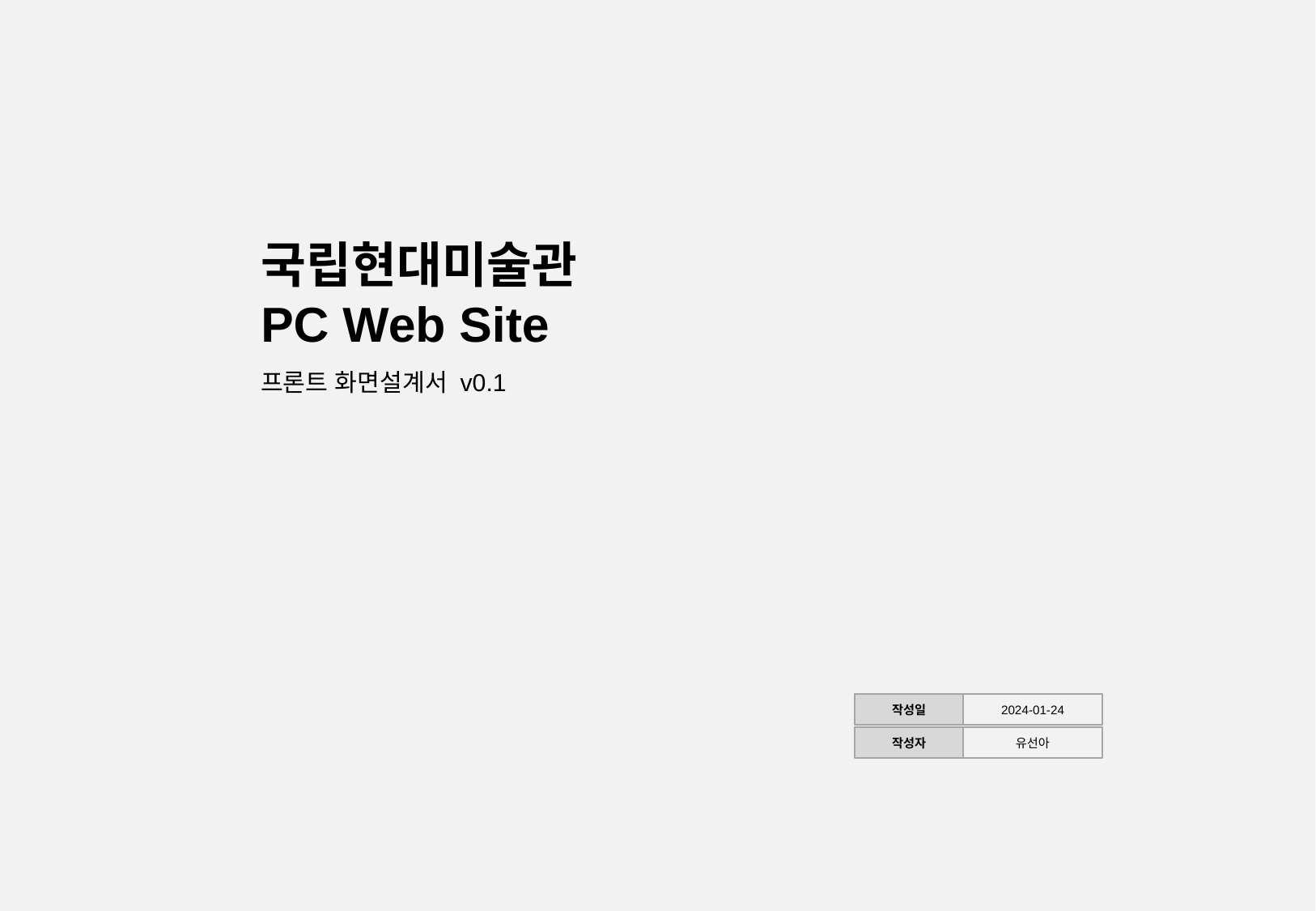

국립현대미술관
PC Web Site
프론트 화면설계서 v0.1
작성일
2024-01-24
작성자
유선아